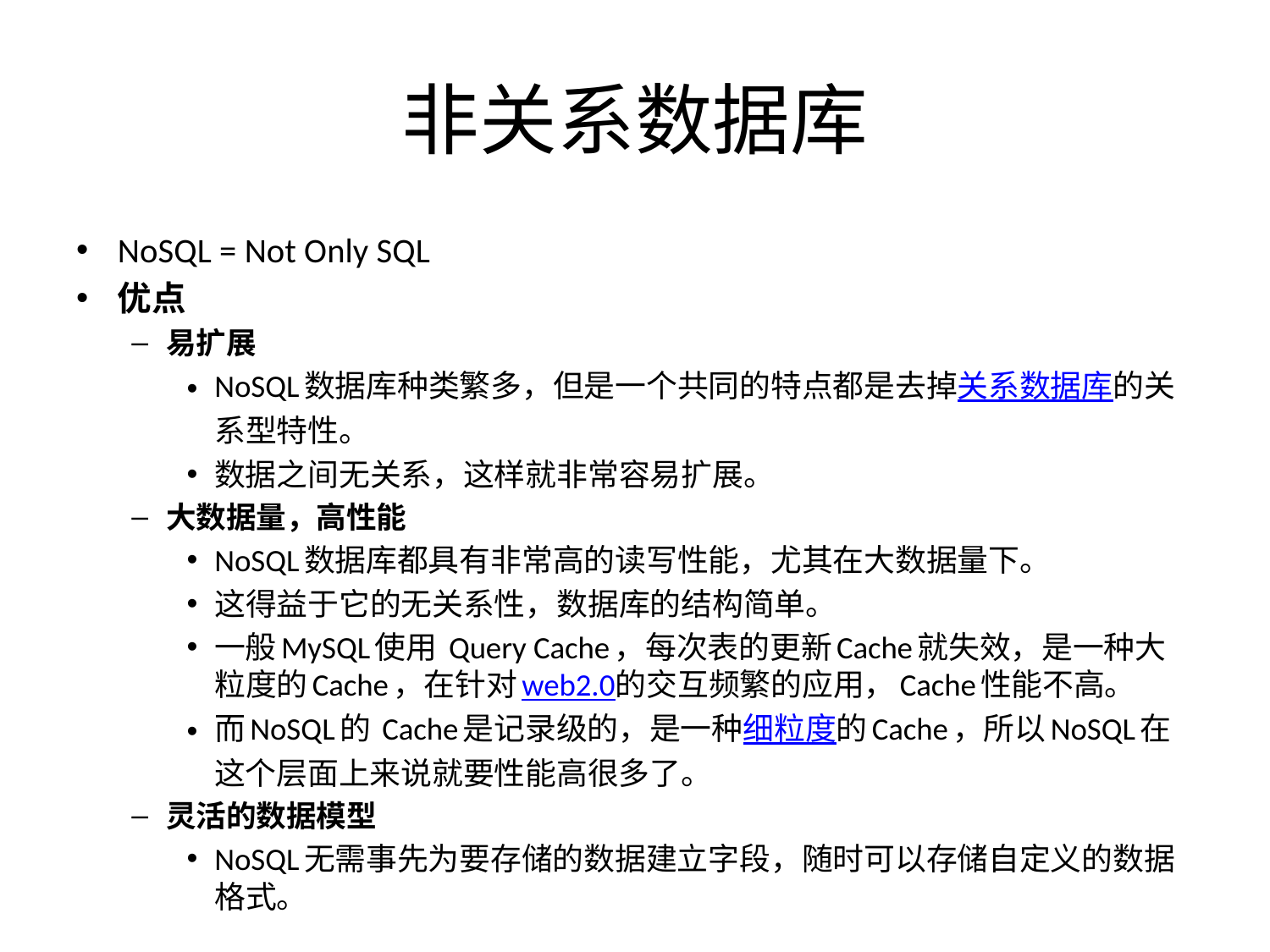

# 非关系数据库
NoSQL = Not Only SQL
优点
易扩展
NoSQL数据库种类繁多，但是一个共同的特点都是去掉关系数据库的关系型特性。
数据之间无关系，这样就非常容易扩展。
大数据量，高性能
NoSQL数据库都具有非常高的读写性能，尤其在大数据量下。
这得益于它的无关系性，数据库的结构简单。
一般MySQL使用 Query Cache，每次表的更新Cache就失效，是一种大粒度的Cache，在针对web2.0的交互频繁的应用，Cache性能不高。
而NoSQL的 Cache是记录级的，是一种细粒度的Cache，所以NoSQL在这个层面上来说就要性能高很多了。
灵活的数据模型
NoSQL无需事先为要存储的数据建立字段，随时可以存储自定义的数据格式。